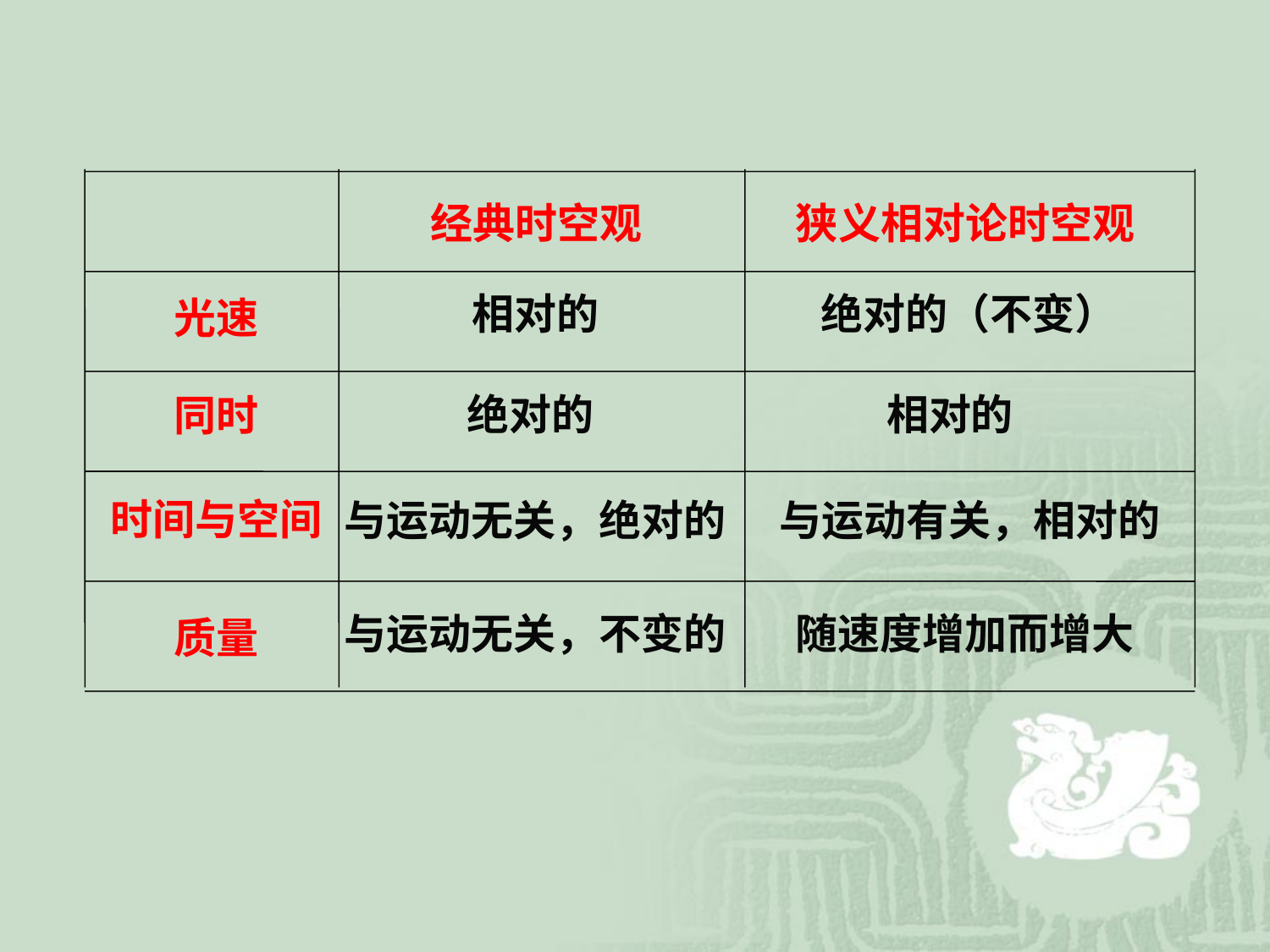

经典时空观
狭义相对论时空观

光速

同时

时间与空间

质量

相对的
绝对的（不变）
绝对的
相对的
与运动无关，绝对的
与运动有关，相对的
与运动无关，不变的
随速度增加而增大